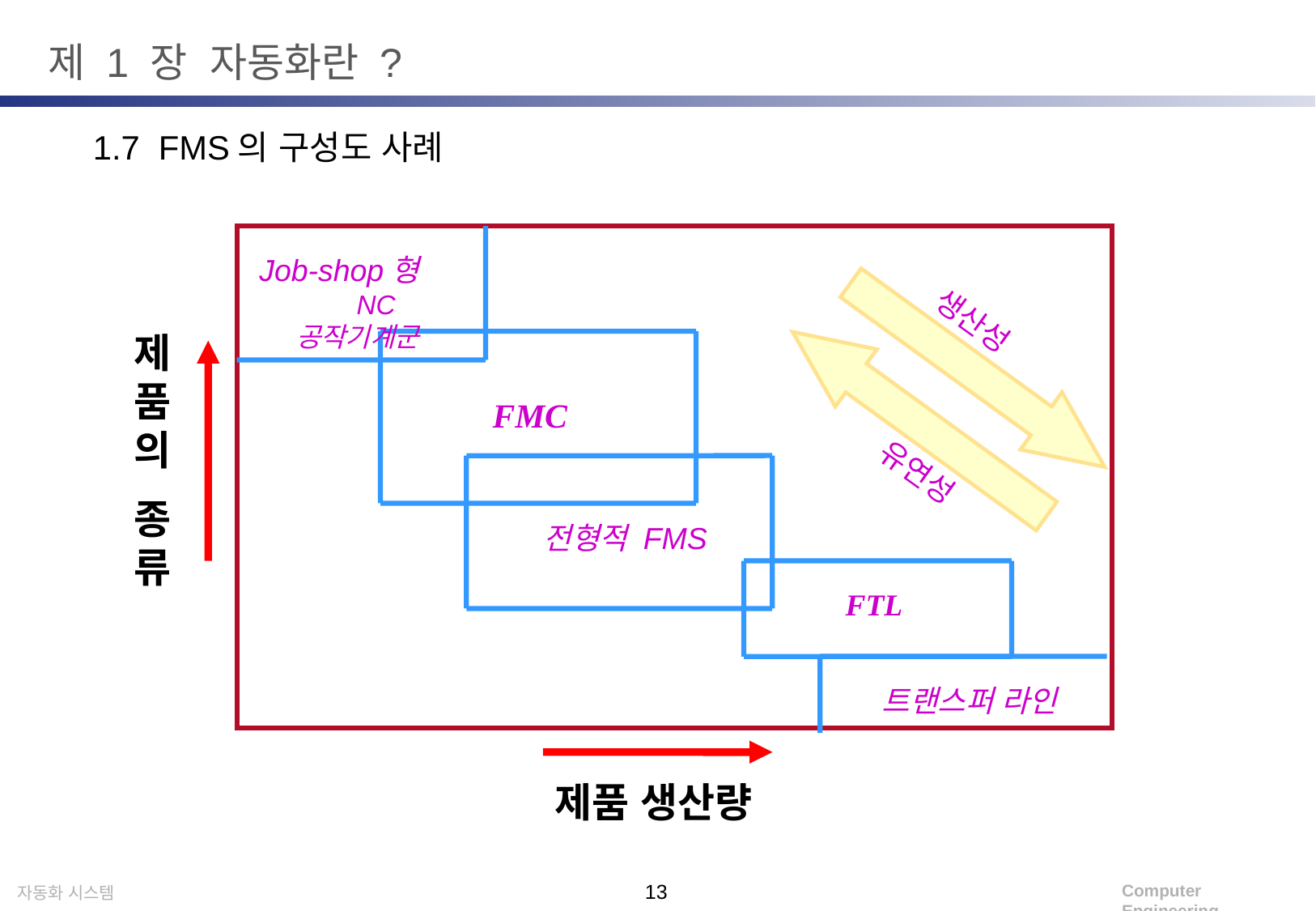

제 1 장  자동화란 ?
1.7  FMS의 구성도 사례

Job-shop형          NC 공작기계군
생산성

제품의
종류

FMC

유연성

전형적 FMS

FTL

트랜스퍼 라인

제품 생산량